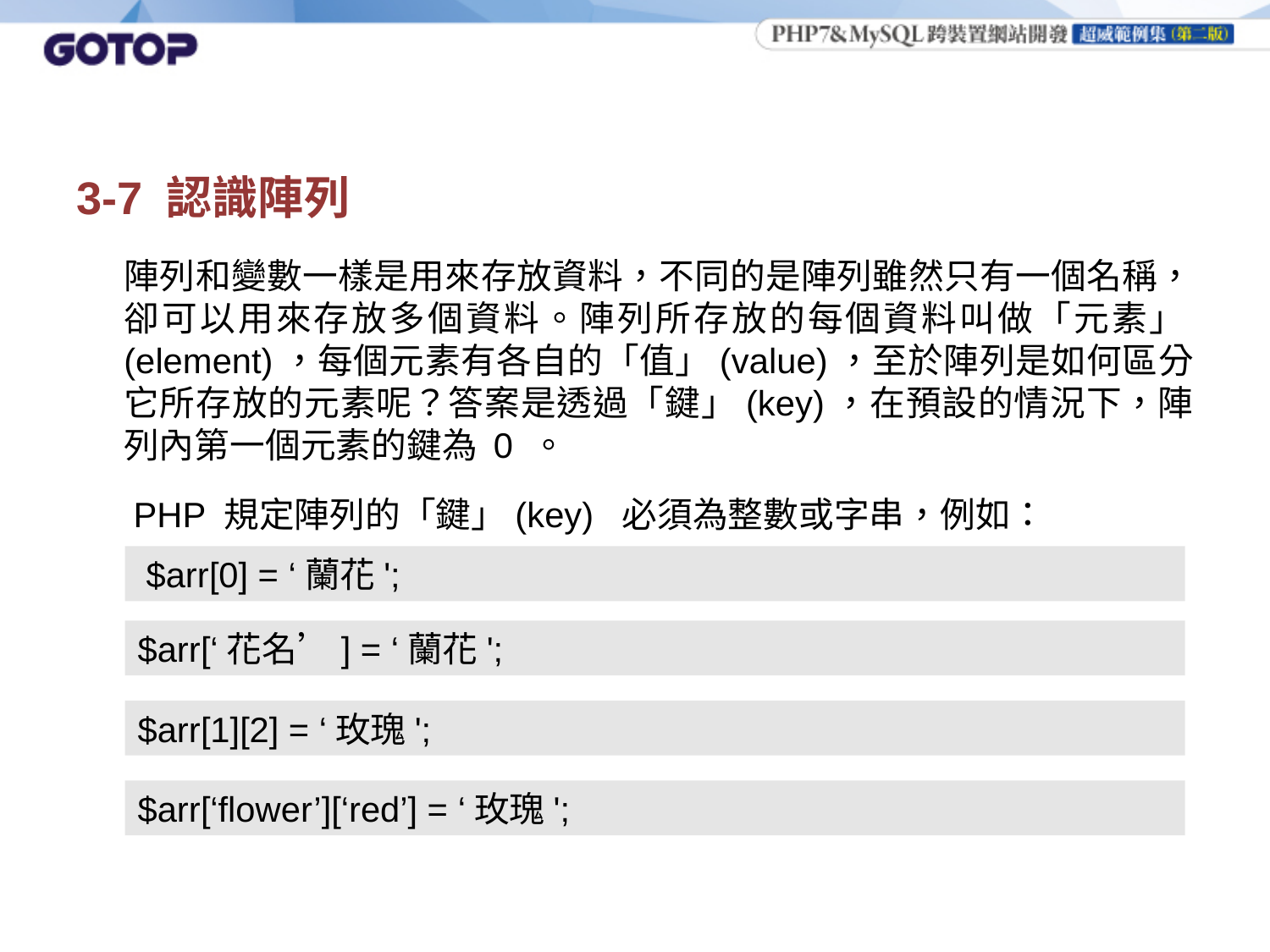

# 3-7 認識陣列
	陣列和變數一樣是用來存放資料，不同的是陣列雖然只有一個名稱，卻可以用來存放多個資料。陣列所存放的每個資料叫做「元素」(element)，每個元素有各自的「值」(value)，至於陣列是如何區分它所存放的元素呢？答案是透過「鍵」(key)，在預設的情況下，陣列內第一個元素的鍵為 0 。
	 PHP 規定陣列的「鍵」(key)  必須為整數或字串，例如：

$arr[0] = ‘蘭花';
$arr[‘花名’] = ‘蘭花';
$arr[1][2] = ‘玫瑰';
$arr[‘flower’][‘red’] = ‘玫瑰';